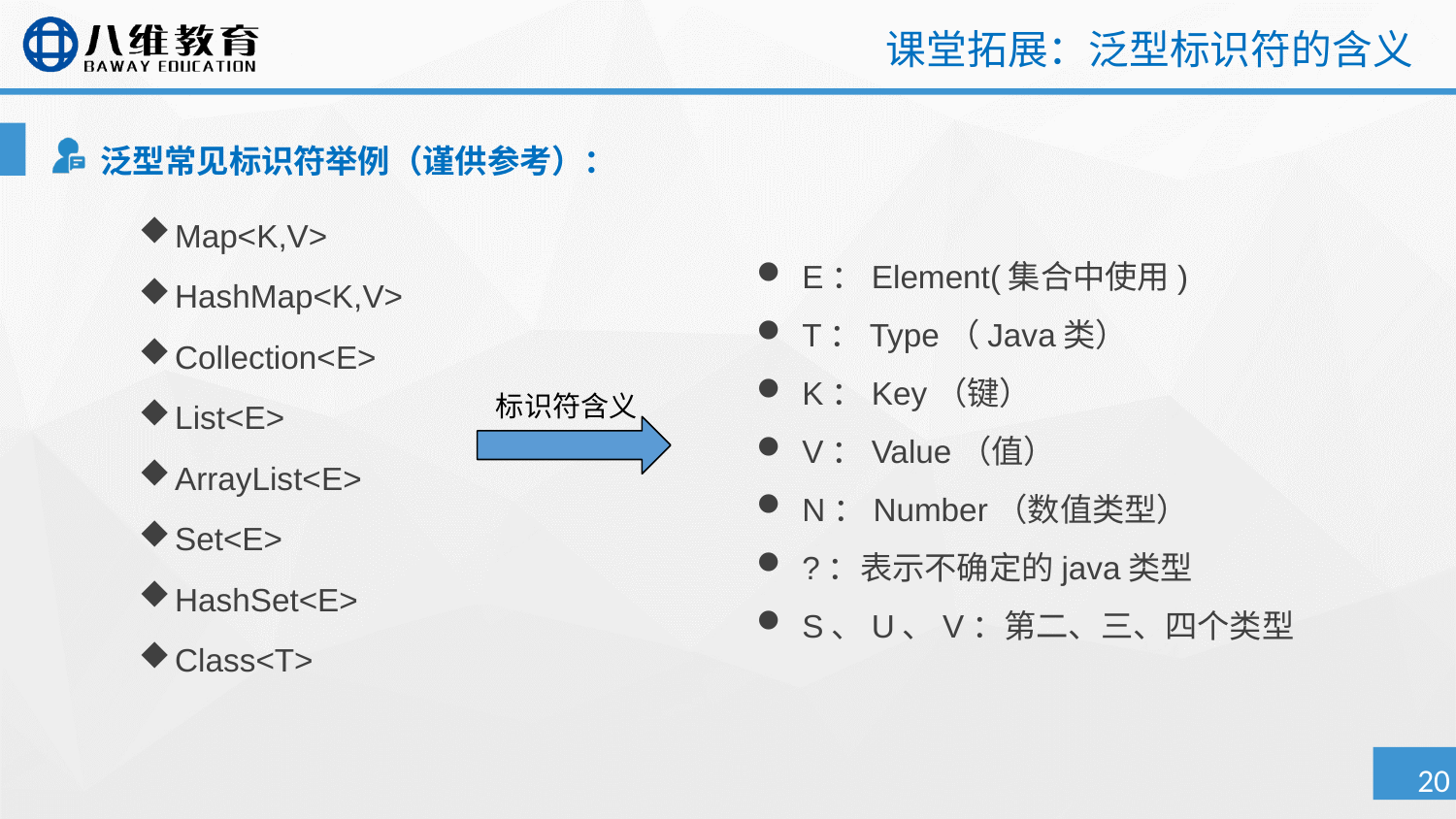

# 课堂拓展：泛型标识符的含义
泛型常见标识符举例（谨供参考）：
Map<K,V>
HashMap<K,V>
Collection<E>
List<E>
ArrayList<E>
Set<E>
HashSet<E>
Class<T>

E：Element(集合中使用)
T：Type（Java类）
K：Key（键）
V：Value（值）
N：Number（数值类型）
?：表示不确定的java类型
S、U、V：第二、三、四个类型
标识符含义